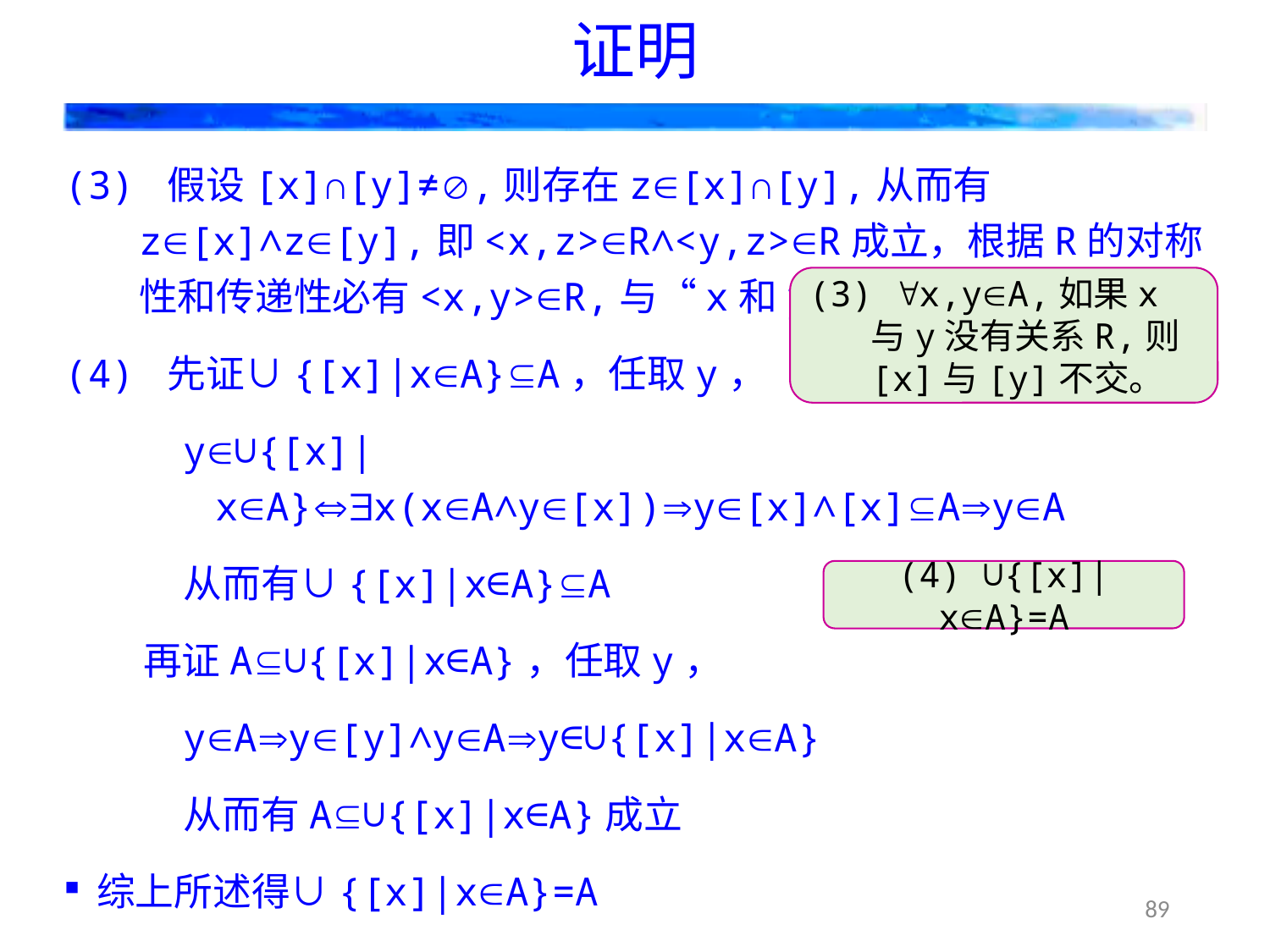

# 证明
(3) 假设[x]∩[y]≠∅,则存在z∈[x]∩[y],从而有z∈[x]∧z∈[y],即<x,z>∈R∧<y,z>∈R成立，根据R的对称性和传递性必有<x,y>∈R,与“x和y没有R关系”矛盾。
(4) 先证∪{[x]|x∈A}⊆A，任取y，
y∈∪{[x]|x∈A}⇔∃x(x∈A∧y∈[x])⇒y∈[x]∧[x]⊆A⇒y∈A
从而有∪{[x]|x∈A}⊆A
再证A⊆∪{[x]|x∈A}，任取y，
y∈A⇒y∈[y]∧y∈A⇒y∈∪{[x]|x∈A}
从而有A⊆∪{[x]|x∈A}成立
综上所述得∪{[x]|x∈A}=A
(3) ∀x,y∈A,如果x与y没有关系R,则[x]与[y]不交。
(4) ∪{[x]|x∈A}=A
89